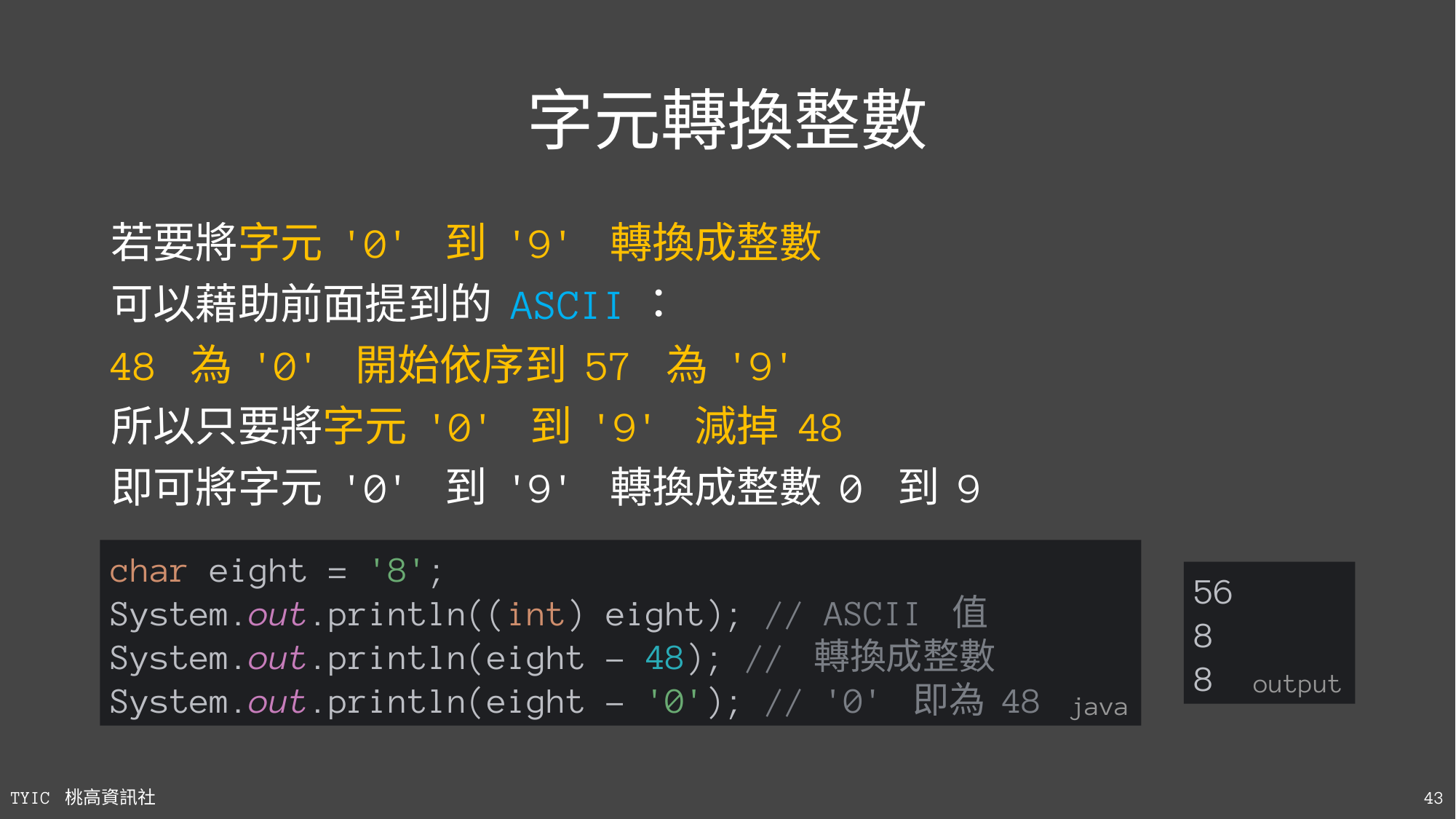

# 字元轉換整數
若要將字元 '0' 到 '9' 轉換成整數
可以藉助前面提到的 ASCII：
48 為 '0' 開始依序到 57 為 '9'
所以只要將字元 '0' 到 '9' 減掉 48
即可將字元 '0' 到 '9' 轉換成整數 0 到 9
char eight = '8';
System.out.println((int) eight); // ASCII 值
System.out.println(eight - 48); // 轉換成整數
System.out.println(eight - '0'); // '0' 即為 48
java
56
8
8
output